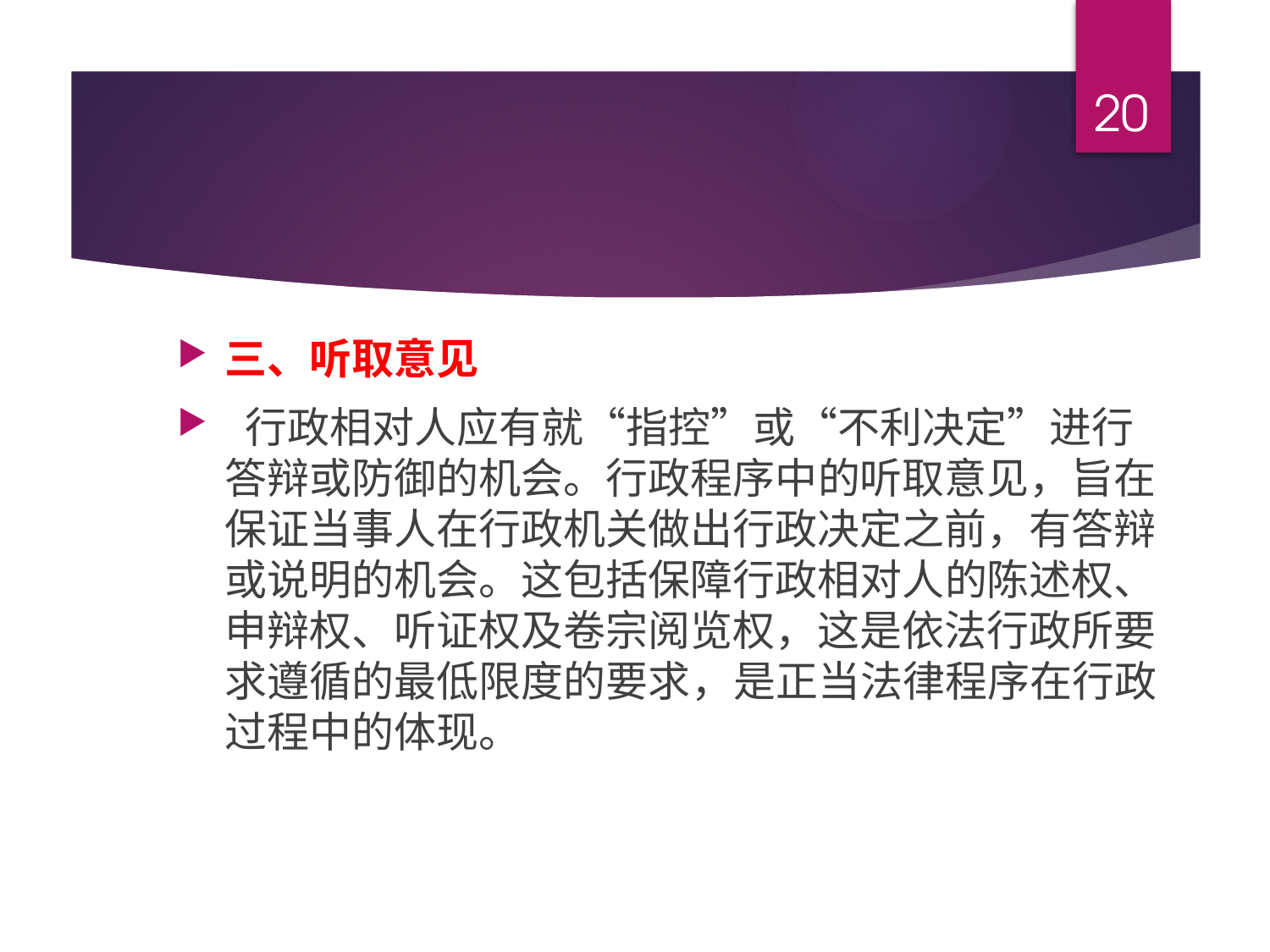

20
#
三、听取意见
 行政相对人应有就“指控”或“不利决定”进行答辩或防御的机会。行政程序中的听取意见，旨在保证当事人在行政机关做出行政决定之前，有答辩或说明的机会。这包括保障行政相对人的陈述权、申辩权、听证权及卷宗阅览权，这是依法行政所要求遵循的最低限度的要求，是正当法律程序在行政过程中的体现。